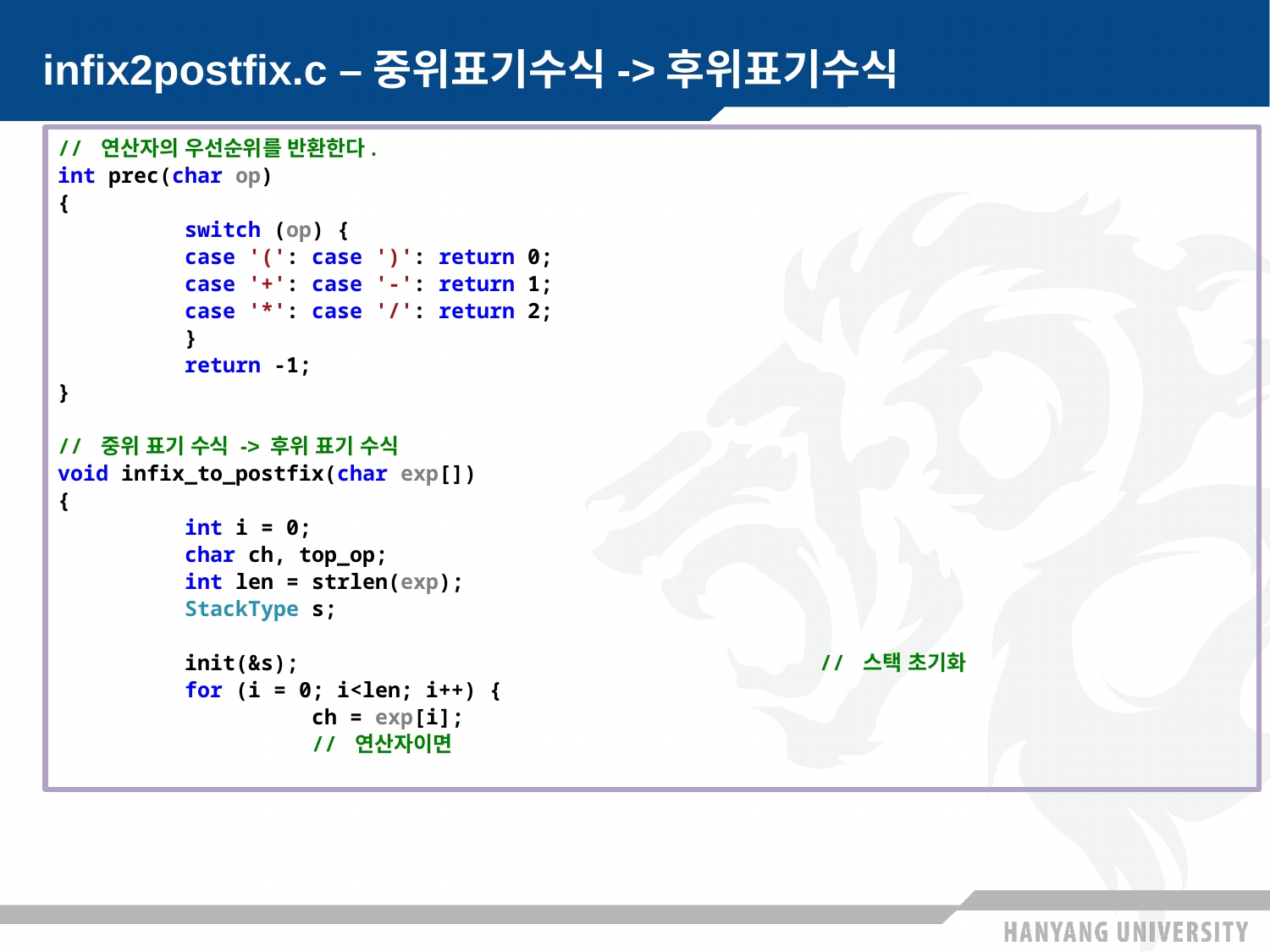

# infix2postfix.c –중위표기수식->후위표기수식
// 연산자의 우선순위를 반환한다.
int prec(char op)
{
	switch (op) {
	case '(': case ')': return 0;
	case '+': case '-': return 1;
	case '*': case '/': return 2;
	}
	return -1;
}

// 중위 표기 수식 -> 후위 표기 수식
void infix_to_postfix(char exp[])
{
	int i = 0;
	char ch, top_op;
	int len = strlen(exp);
	StackType s;

	init(&s);					// 스택 초기화
	for (i = 0; i<len; i++) {
		ch = exp[i];
		// 연산자이면